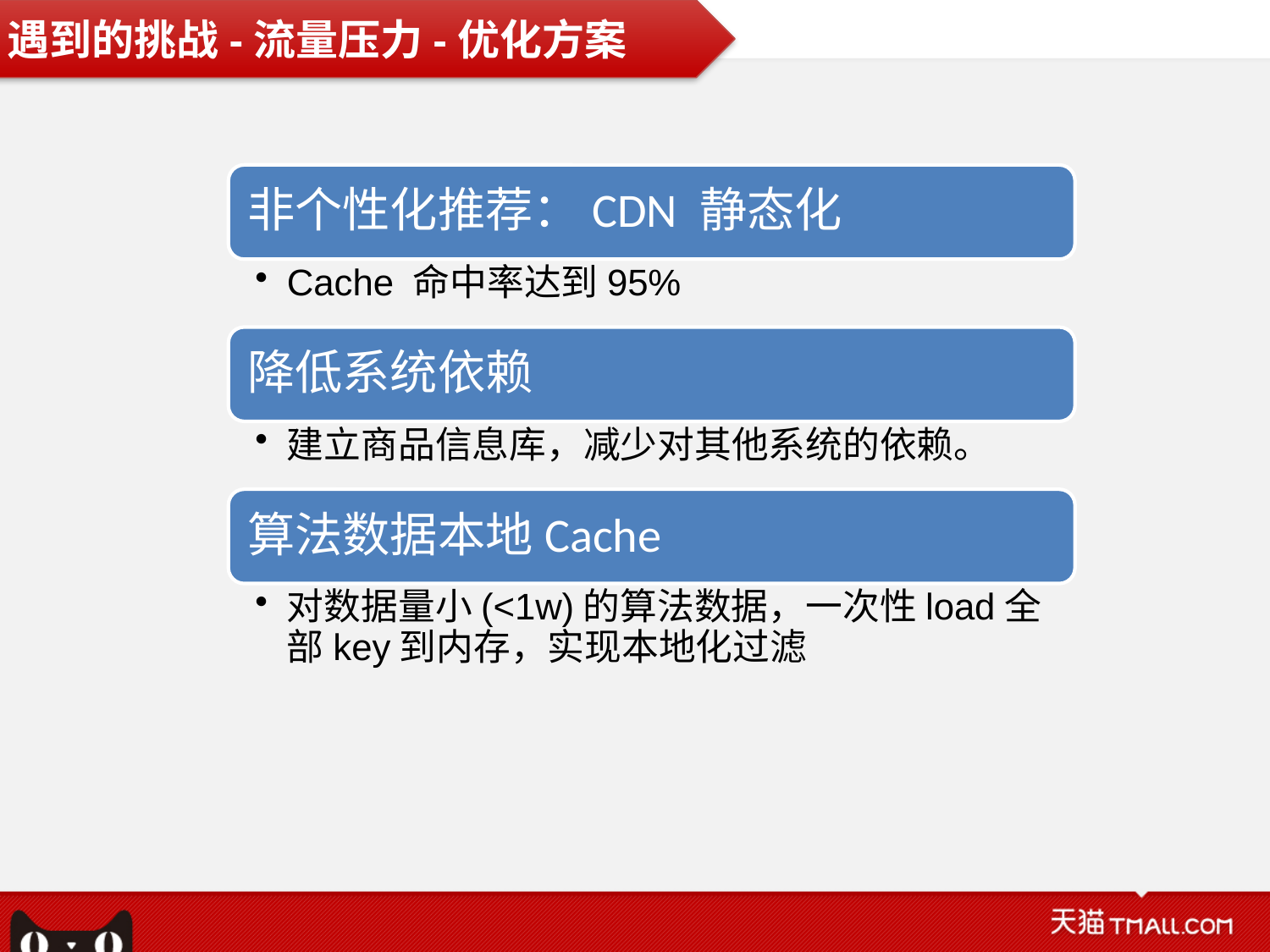

遇到的挑战-流量压力-优化方案
非个性化推荐：CDN 静态化
Cache 命中率达到95%
降低系统依赖
建立商品信息库，减少对其他系统的依赖。
算法数据本地Cache
对数据量小(<1w)的算法数据，一次性load全部key到内存，实现本地化过滤